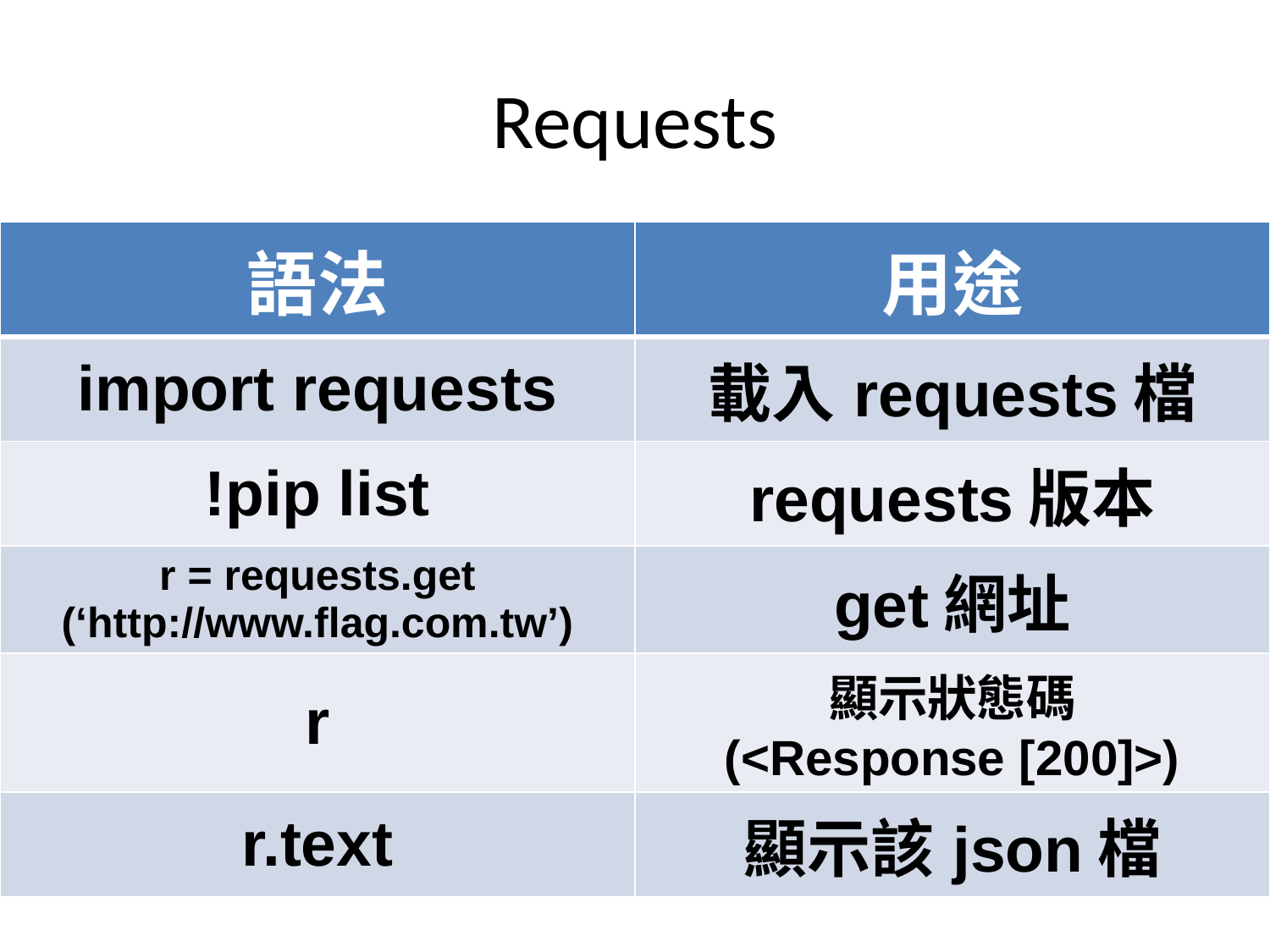

# Requests
| 語法 | 用途 |
| --- | --- |
| import requests | 載入requests檔 |
| !pip list | requests版本 |
| r = requests.get (‘http://www.flag.com.tw’) | get網址 |
| r | 顯示狀態碼 (<Response [200]>) |
| r.text | 顯示該json檔 |